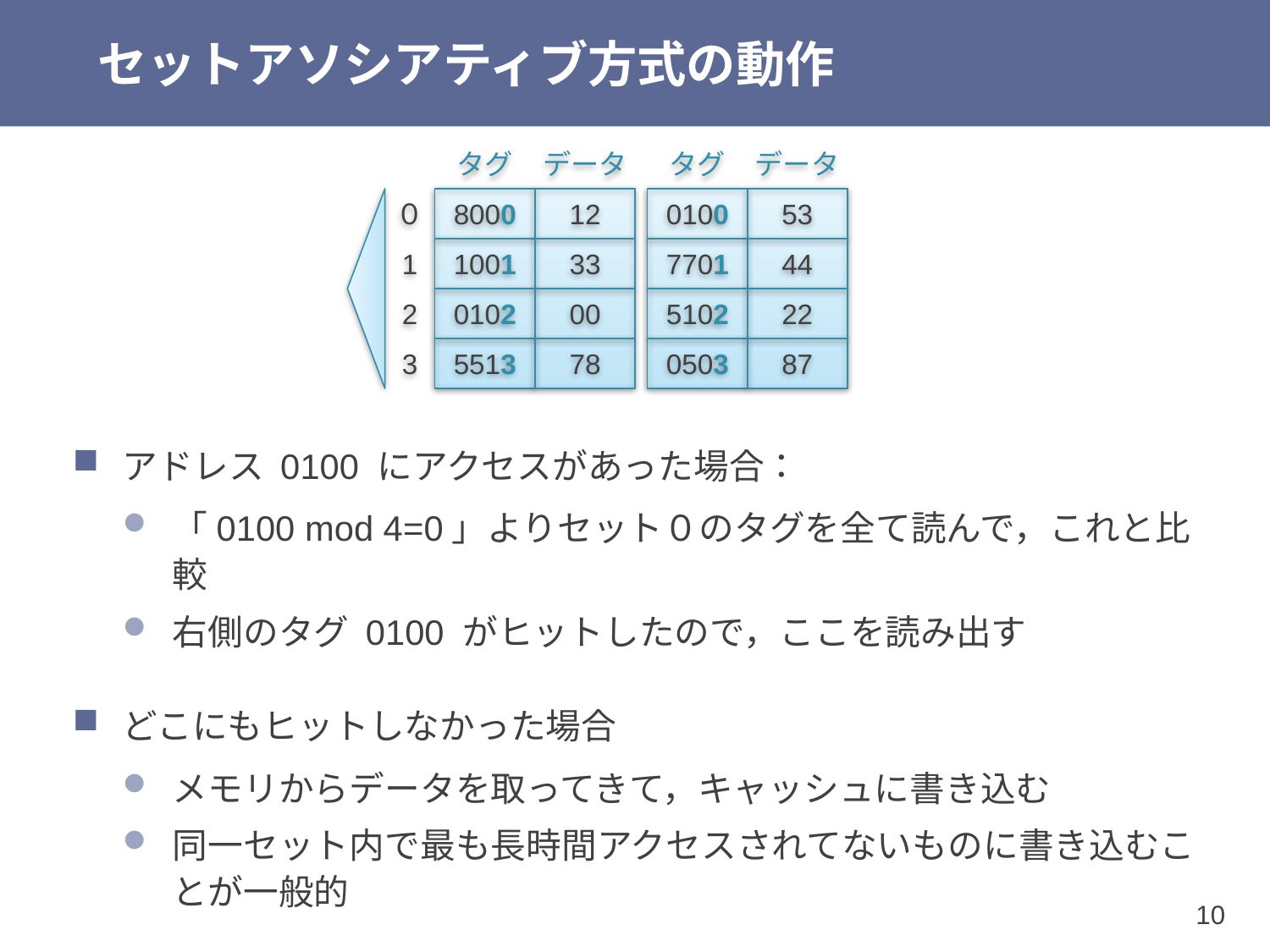

# セットアソシアティブ方式の動作
タグ
データ
タグ
データ
０

8000
12

0100
53
1
1001
33
7701
44

2
0102
00
5102
22
3
5513
78
0503
87
アドレス 0100 にアクセスがあった場合：
「0100 mod 4=0」よりセット０のタグを全て読んで，これと比較
右側のタグ 0100 がヒットしたので，ここを読み出す
どこにもヒットしなかった場合
メモリからデータを取ってきて，キャッシュに書き込む
同一セット内で最も長時間アクセスされてないものに書き込むことが一般的